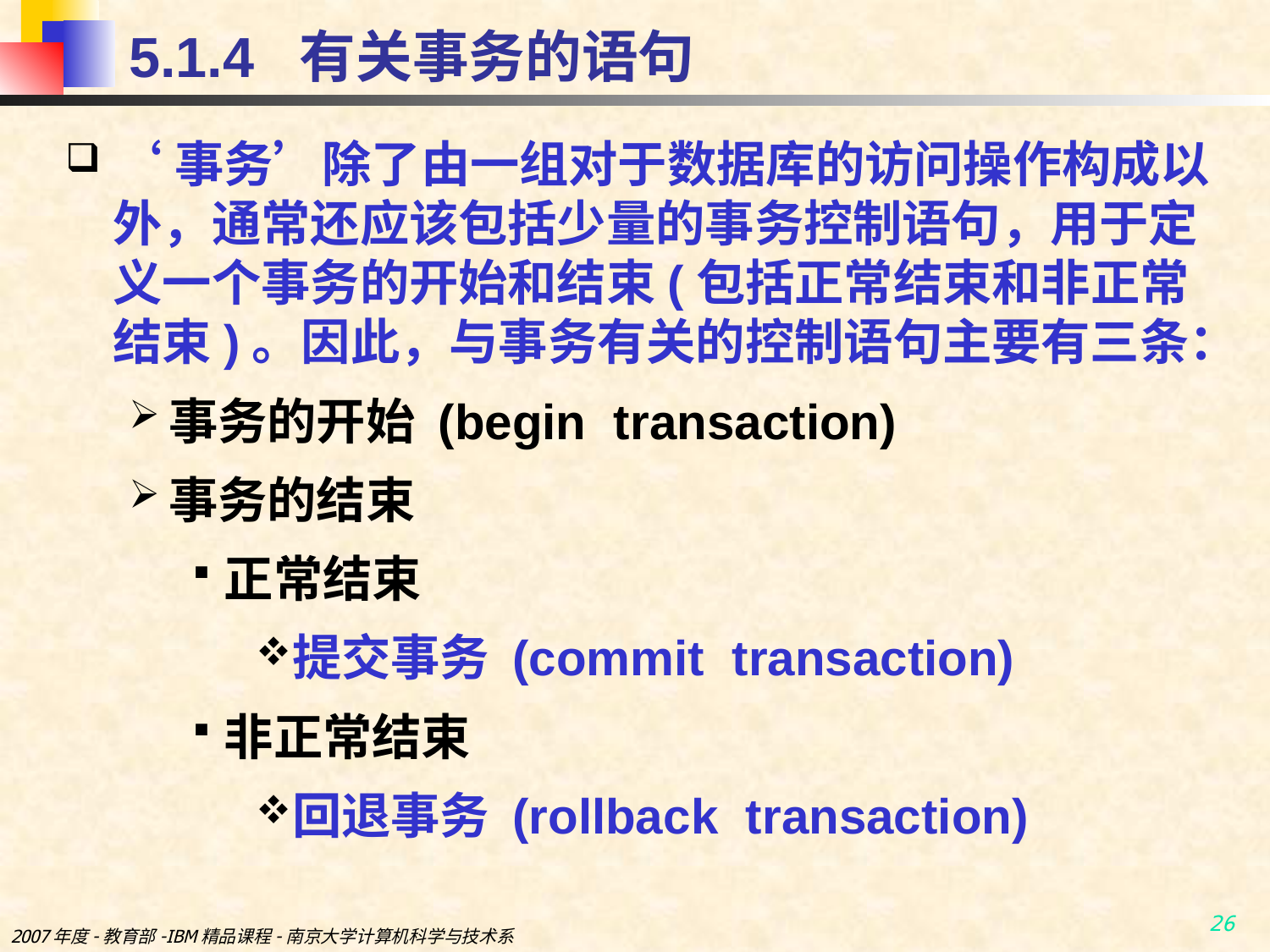

# 5.1.4  有关事务的语句
‘事务’除了由一组对于数据库的访问操作构成以外，通常还应该包括少量的事务控制语句，用于定义一个事务的开始和结束(包括正常结束和非正常结束)。因此，与事务有关的控制语句主要有三条：
事务的开始 (begin  transaction)
事务的结束
正常结束
提交事务 (commit  transaction)
非正常结束
回退事务 (rollback  transaction)
26